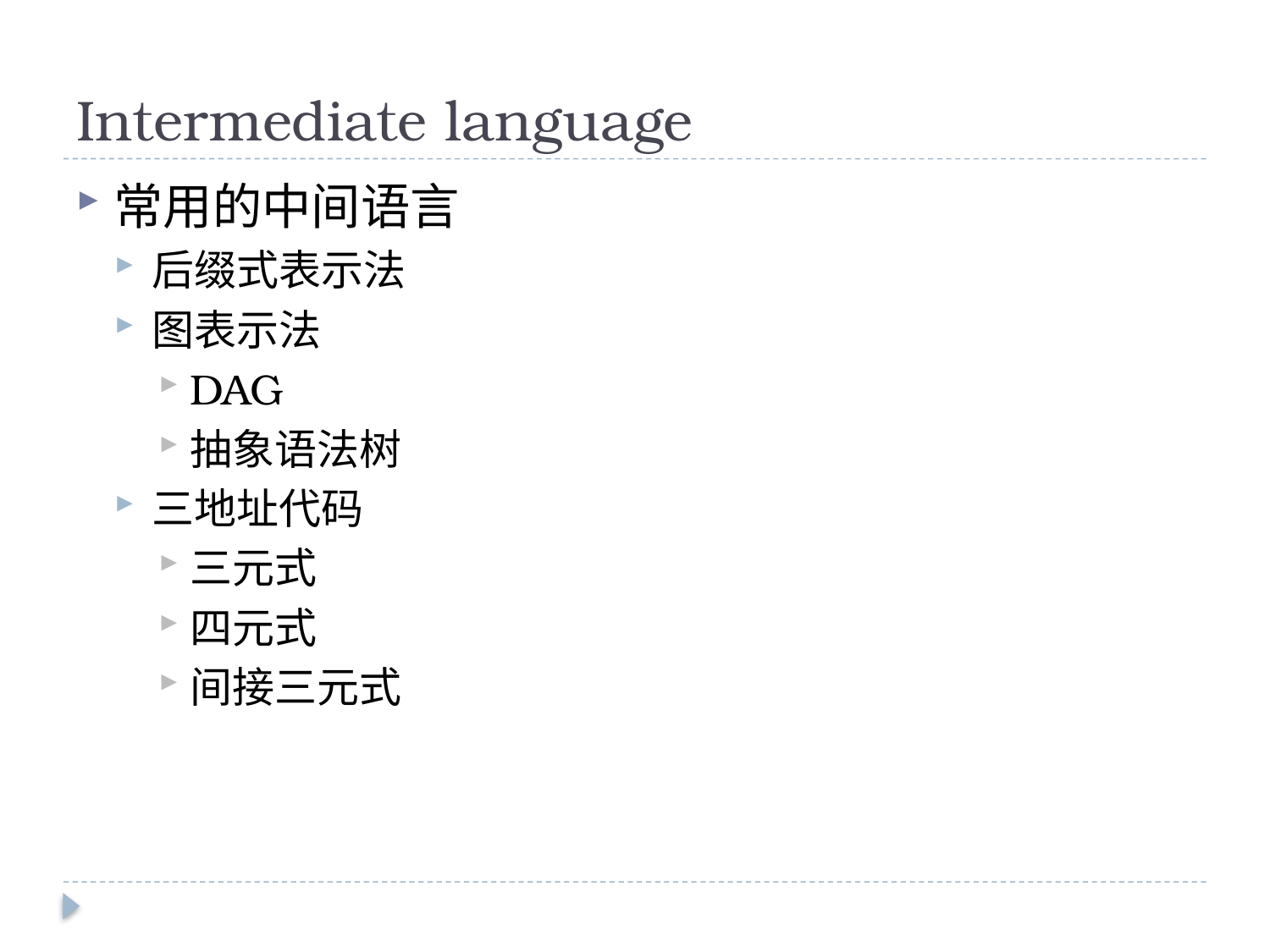

# Intermediate language
常用的中间语言
后缀式表示法
图表示法
DAG
抽象语法树
三地址代码
三元式
四元式
间接三元式

6